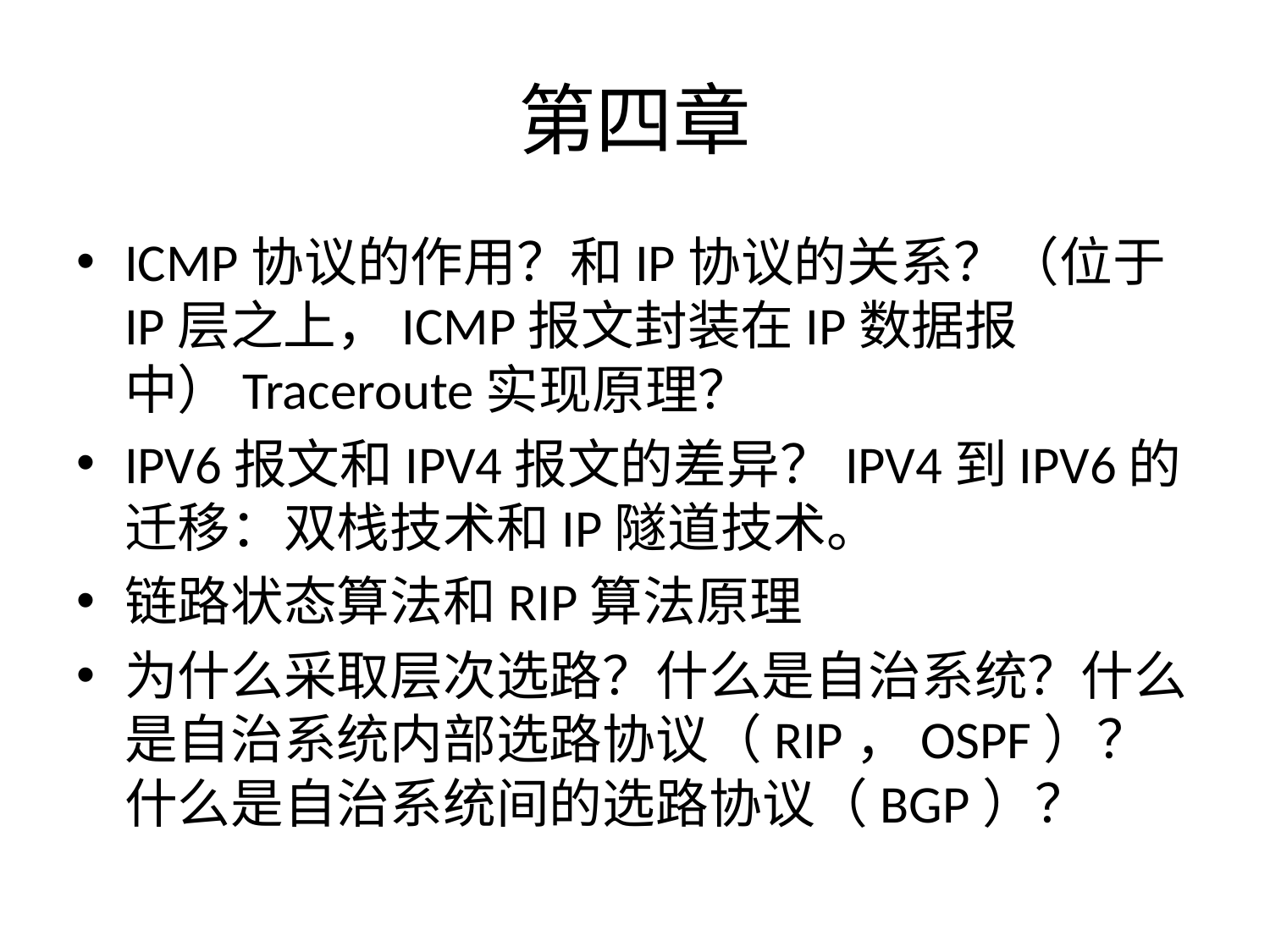

# 第四章
ICMP协议的作用？和IP协议的关系？（位于IP层之上，ICMP报文封装在IP数据报中）Traceroute实现原理？
IPV6报文和IPV4报文的差异？IPV4到IPV6的迁移：双栈技术和IP隧道技术。
链路状态算法和RIP算法原理
为什么采取层次选路？什么是自治系统？什么是自治系统内部选路协议（RIP，OSPF）？什么是自治系统间的选路协议（BGP）？